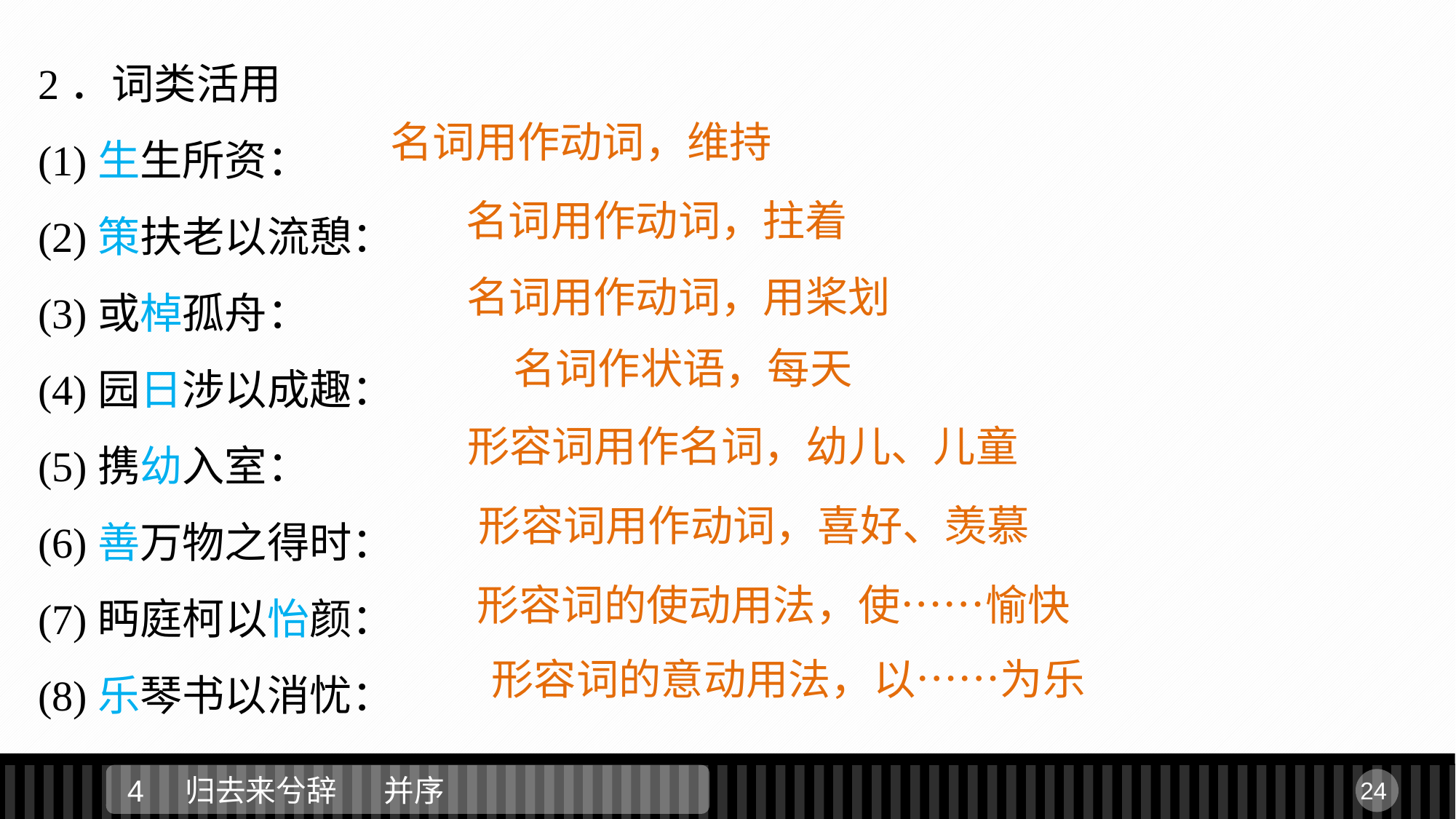

2．词类活用
(1)生生所资：
(2)策扶老以流憩：
(3)或棹孤舟：
(4)园日涉以成趣：
(5)携幼入室：
(6)善万物之得时：
(7)眄庭柯以怡颜：
(8)乐琴书以消忧：
名词用作动词，维持
名词用作动词，拄着
名词用作动词，用桨划
名词作状语，每天
形容词用作名词，幼儿、儿童
形容词用作动词，喜好、羡慕
形容词的使动用法，使……愉快
形容词的意动用法，以……为乐